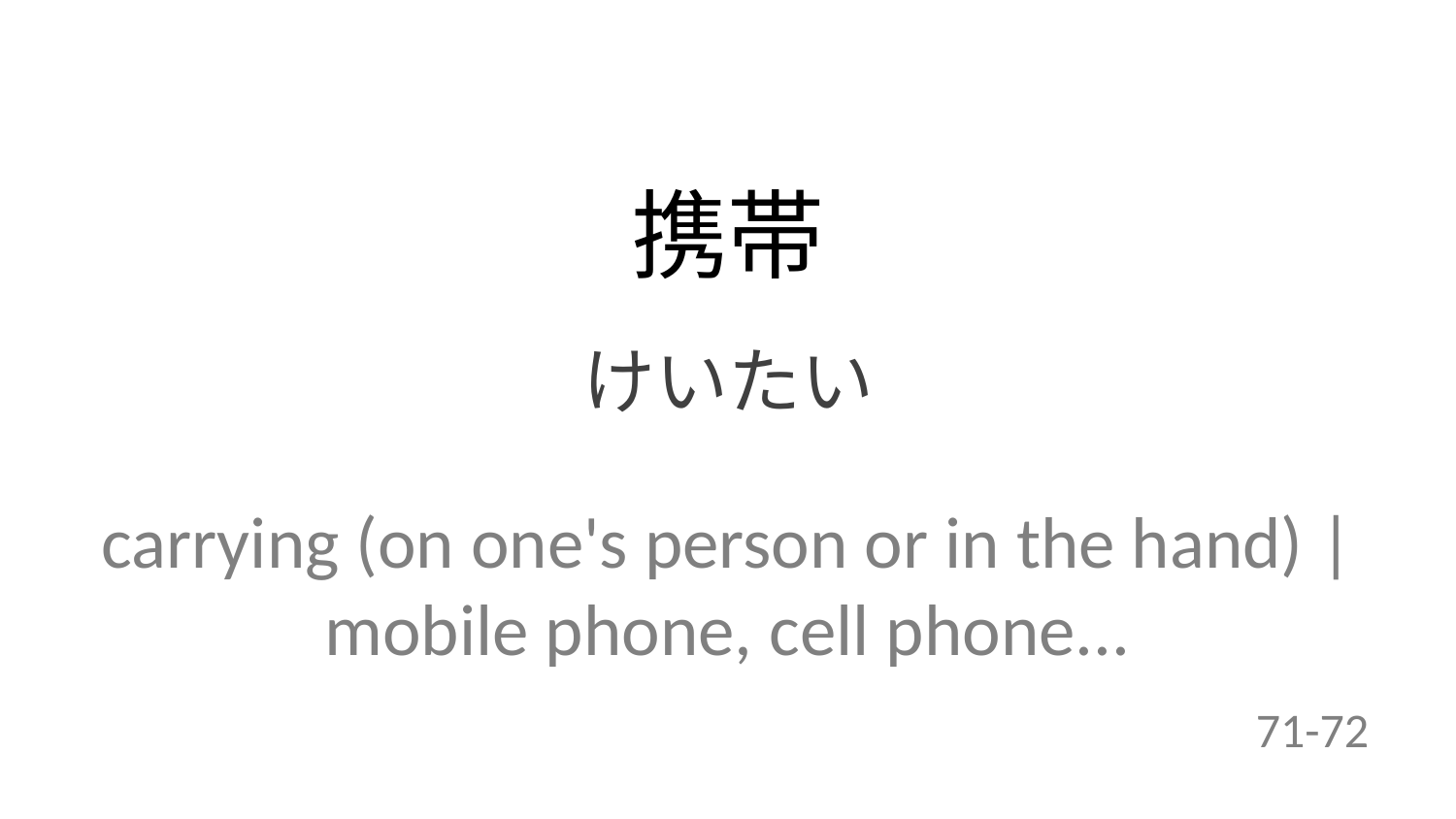

携帯

けいたい
carrying (on one's person or in the hand) | mobile phone, cell phone...
71-72